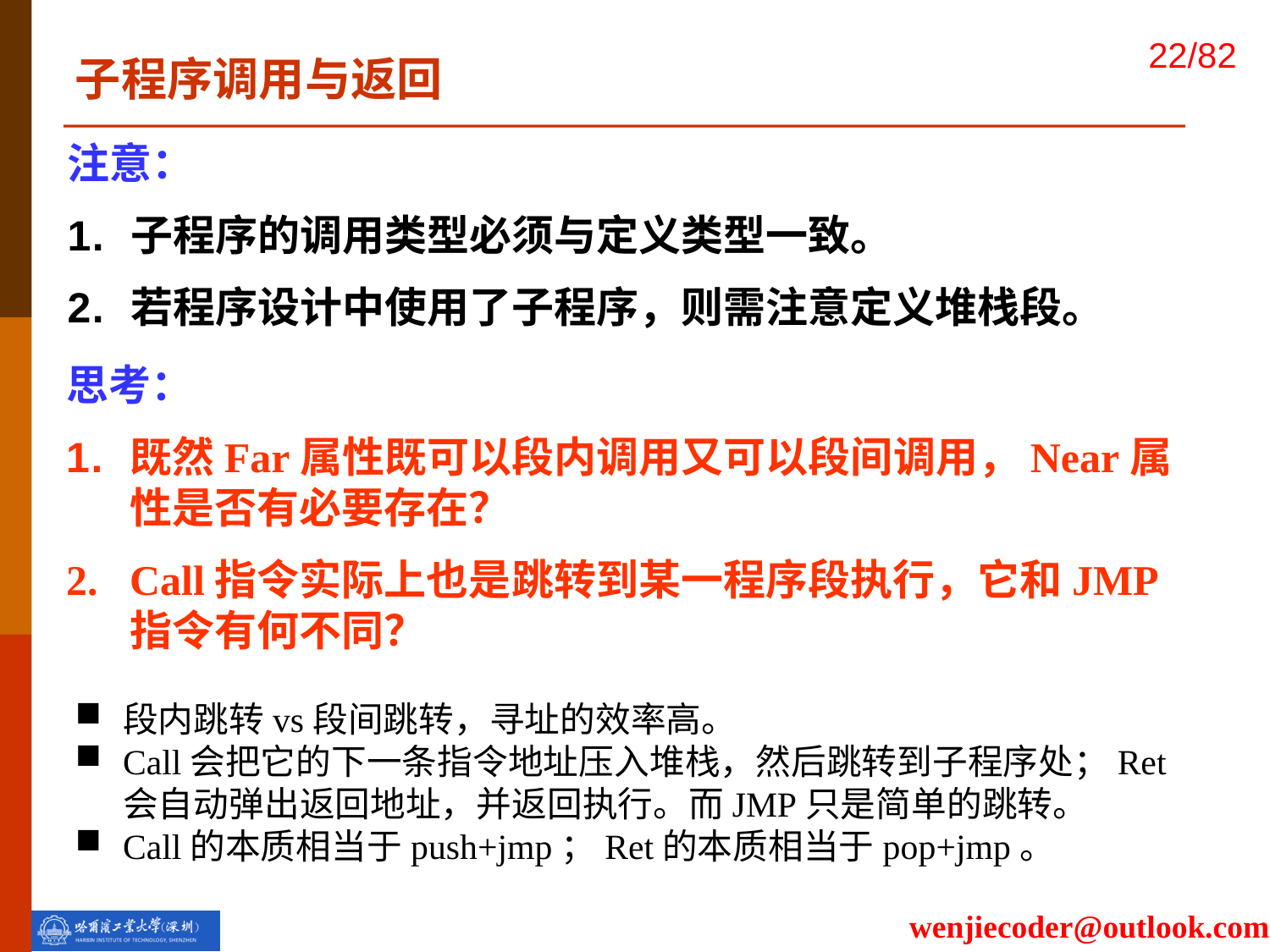

子程序调用与返回
注意：
子程序的调用类型必须与定义类型一致。
若程序设计中使用了子程序，则需注意定义堆栈段。
思考：
既然Far属性既可以段内调用又可以段间调用，Near属性是否有必要存在？
Call指令实际上也是跳转到某一程序段执行，它和JMP指令有何不同？
段内跳转vs段间跳转，寻址的效率高。
Call会把它的下一条指令地址压入堆栈，然后跳转到子程序处；Ret会自动弹出返回地址，并返回执行。而JMP只是简单的跳转。
Call的本质相当于push+jmp；Ret的本质相当于pop+jmp。